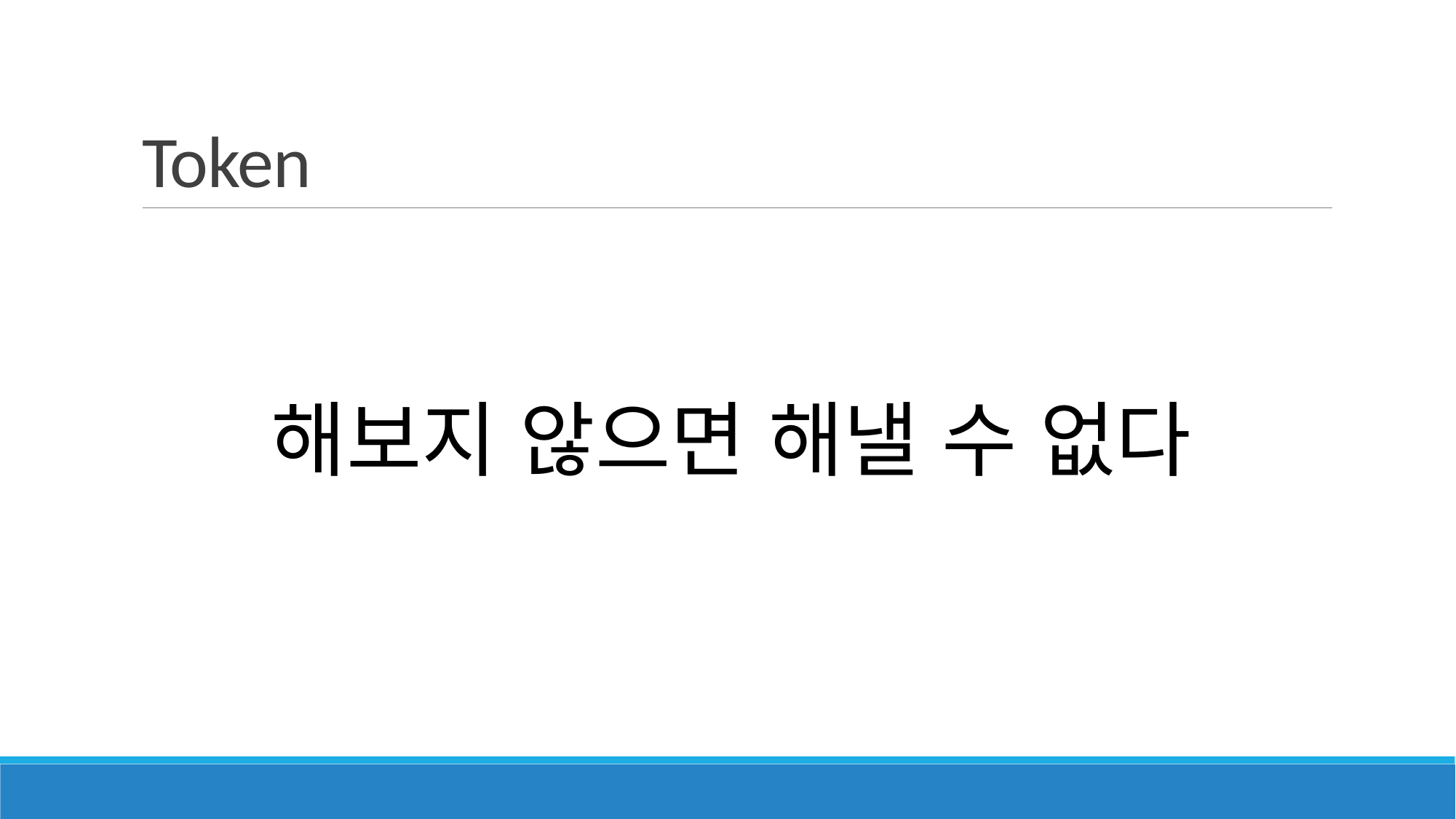

# Token
해보지 않으면 해낼 수 없다